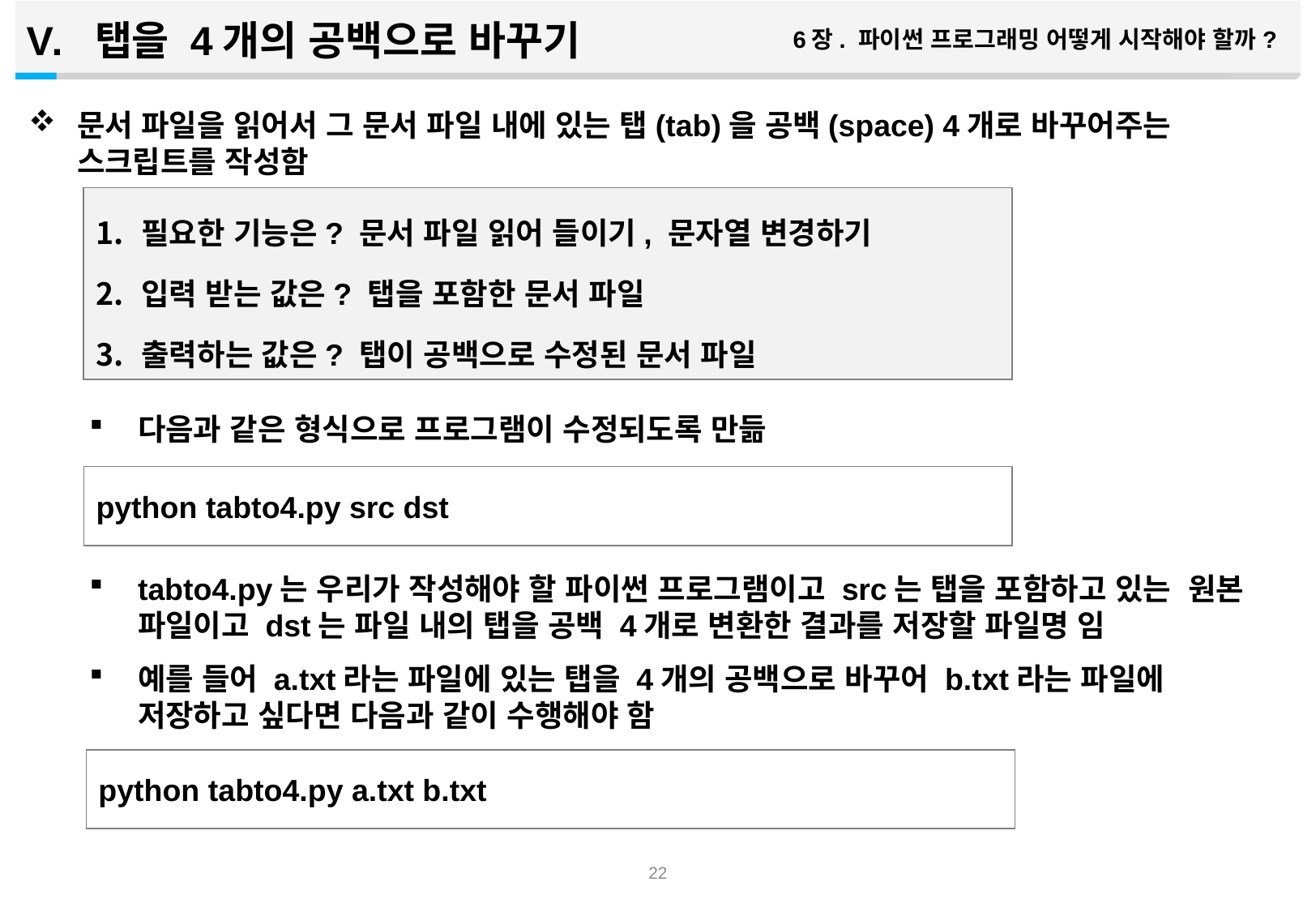

탭을 4개의 공백으로 바꾸기
6장. 파이썬 프로그래밍 어떻게 시작해야 할까?
문서 파일을 읽어서 그 문서 파일 내에 있는 탭(tab)을 공백(space) 4개로 바꾸어주는  스크립트를 작성함

다음과 같은 형식으로 프로그램이 수정되도록 만듦

tabto4.py는 우리가 작성해야 할 파이썬 프로그램이고 src는 탭을 포함하고 있는  원본 파일이고 dst는 파일 내의 탭을 공백 4개로 변환한 결과를 저장할 파일명 임
예를 들어 a.txt라는 파일에 있는 탭을 4개의 공백으로 바꾸어 b.txt라는 파일에       저장하고 싶다면 다음과 같이 수행해야 함
필요한 기능은? 문서 파일 읽어 들이기, 문자열 변경하기
입력 받는 값은? 탭을 포함한 문서 파일
출력하는 값은? 탭이 공백으로 수정된 문서 파일
python tabto4.py src dst
python tabto4.py a.txt b.txt
22